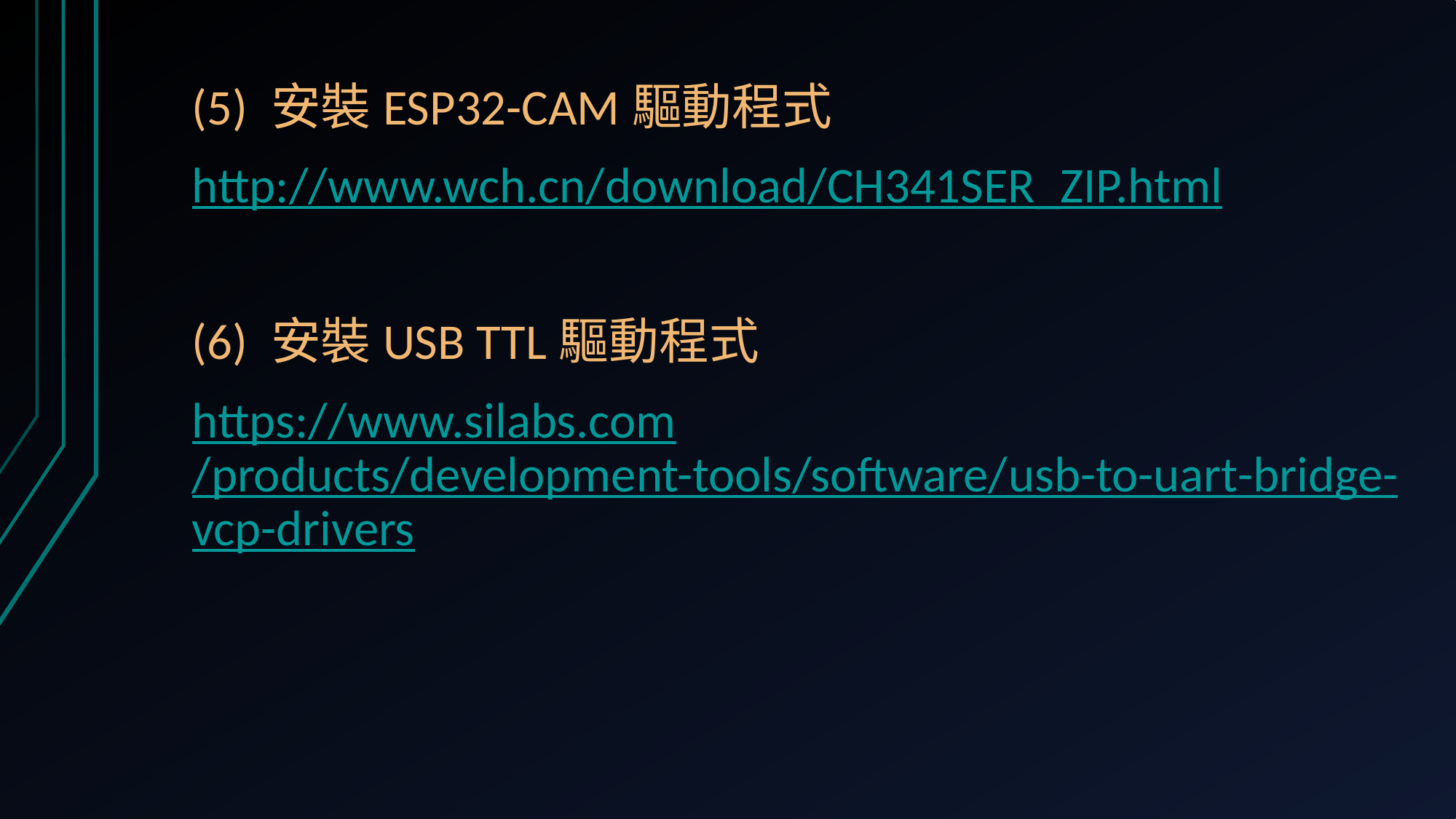

(5) 安裝ESP32-CAM驅動程式
http://www.wch.cn/download/CH341SER_ZIP.html

(6) 安裝USB TTL驅動程式
https://www.silabs.com/products/development-tools/software/usb-to-uart-bridge-vcp-drivers